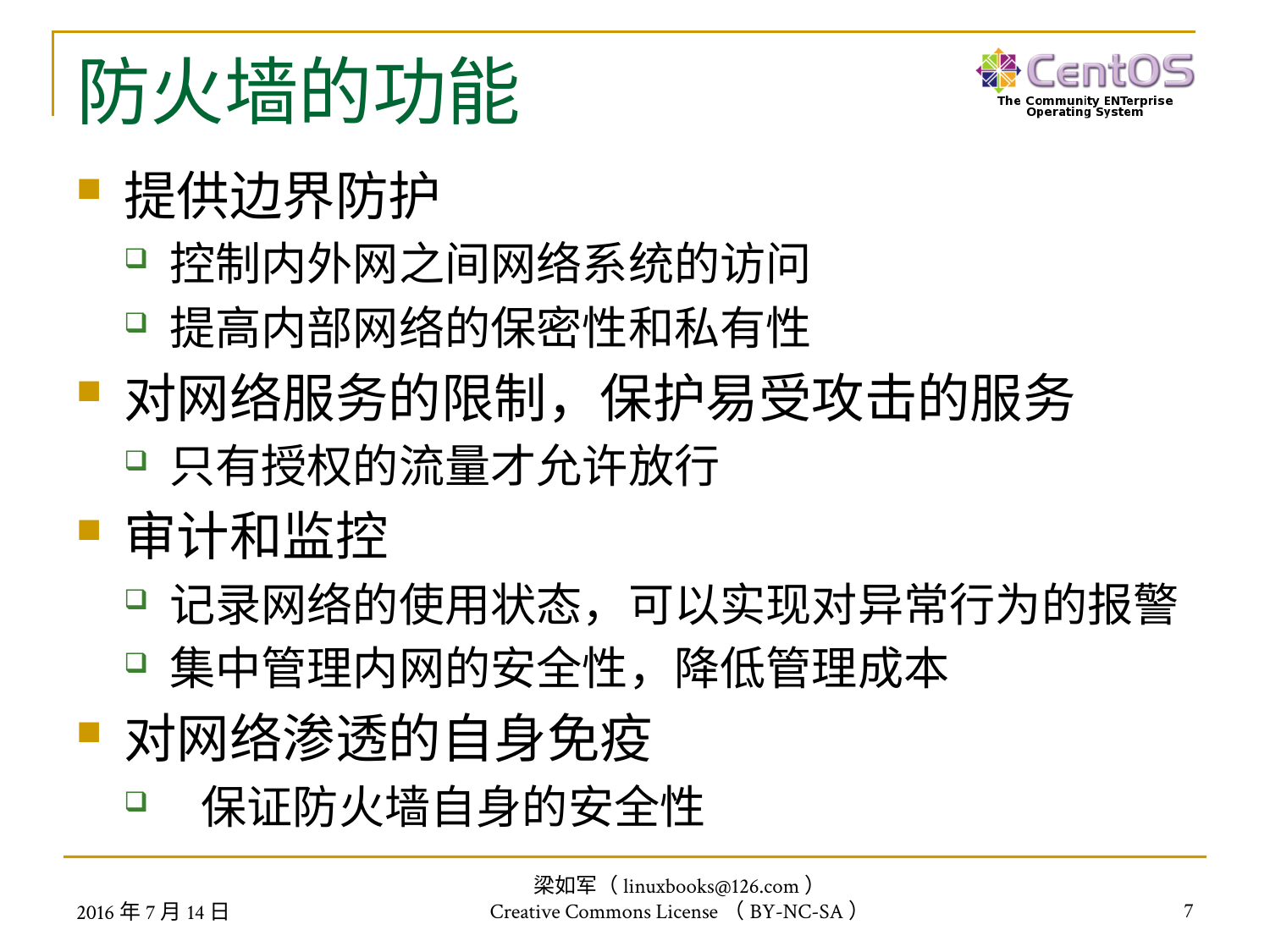

# 防火墙的功能
提供边界防护
控制内外网之间网络系统的访问
提高内部网络的保密性和私有性
对网络服务的限制，保护易受攻击的服务
只有授权的流量才允许放行
审计和监控
记录网络的使用状态，可以实现对异常行为的报警
集中管理内网的安全性，降低管理成本
对网络渗透的自身免疫
  保证防火墙自身的安全性
梁如军（linuxbooks@126.com）
Creative Commons License（BY-NC-SA）
2016年7月14日
7